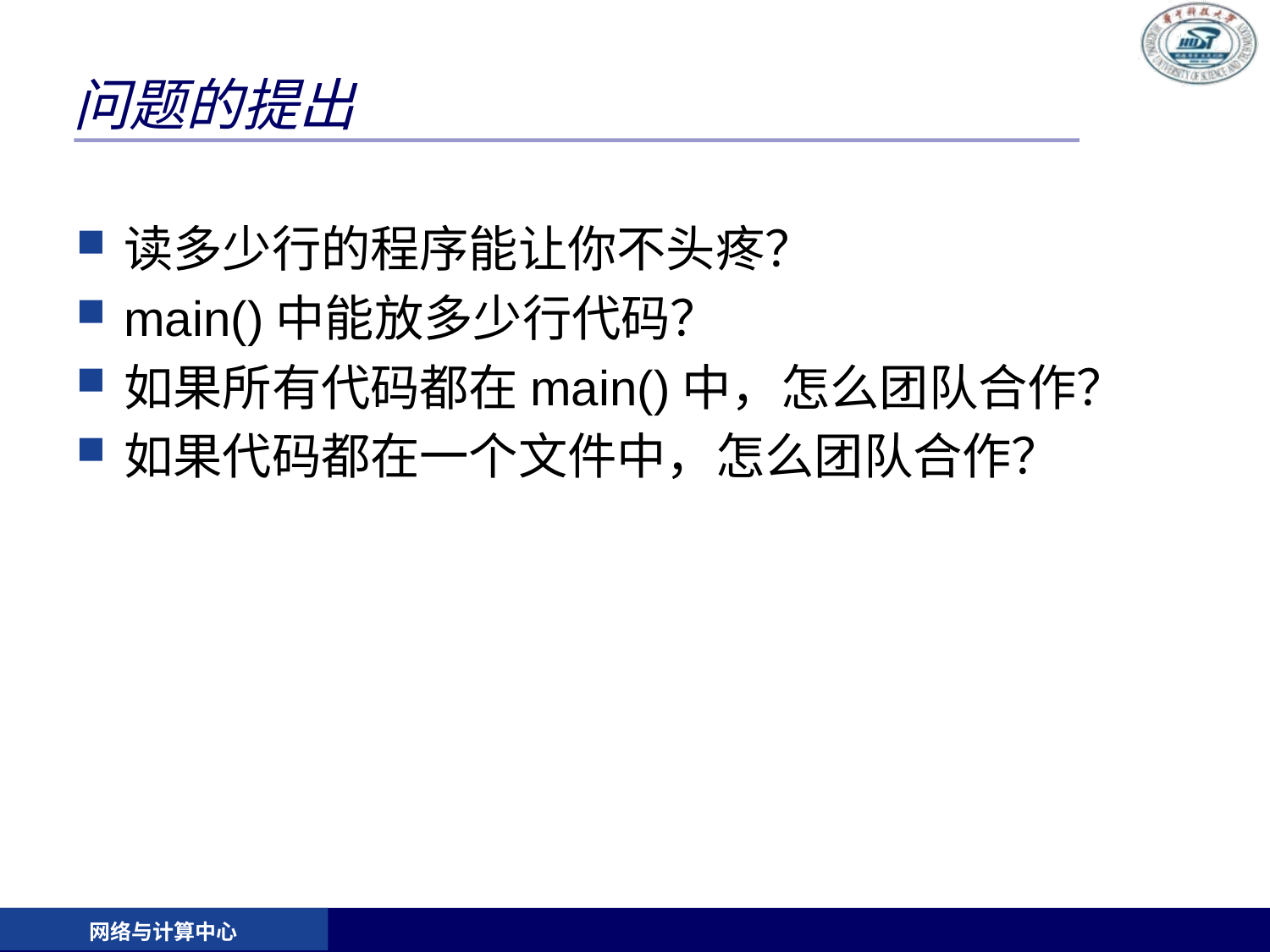

# 问题的提出
读多少行的程序能让你不头疼？
main()中能放多少行代码？
如果所有代码都在main()中，怎么团队合作？
如果代码都在一个文件中，怎么团队合作？

网络与计算中心